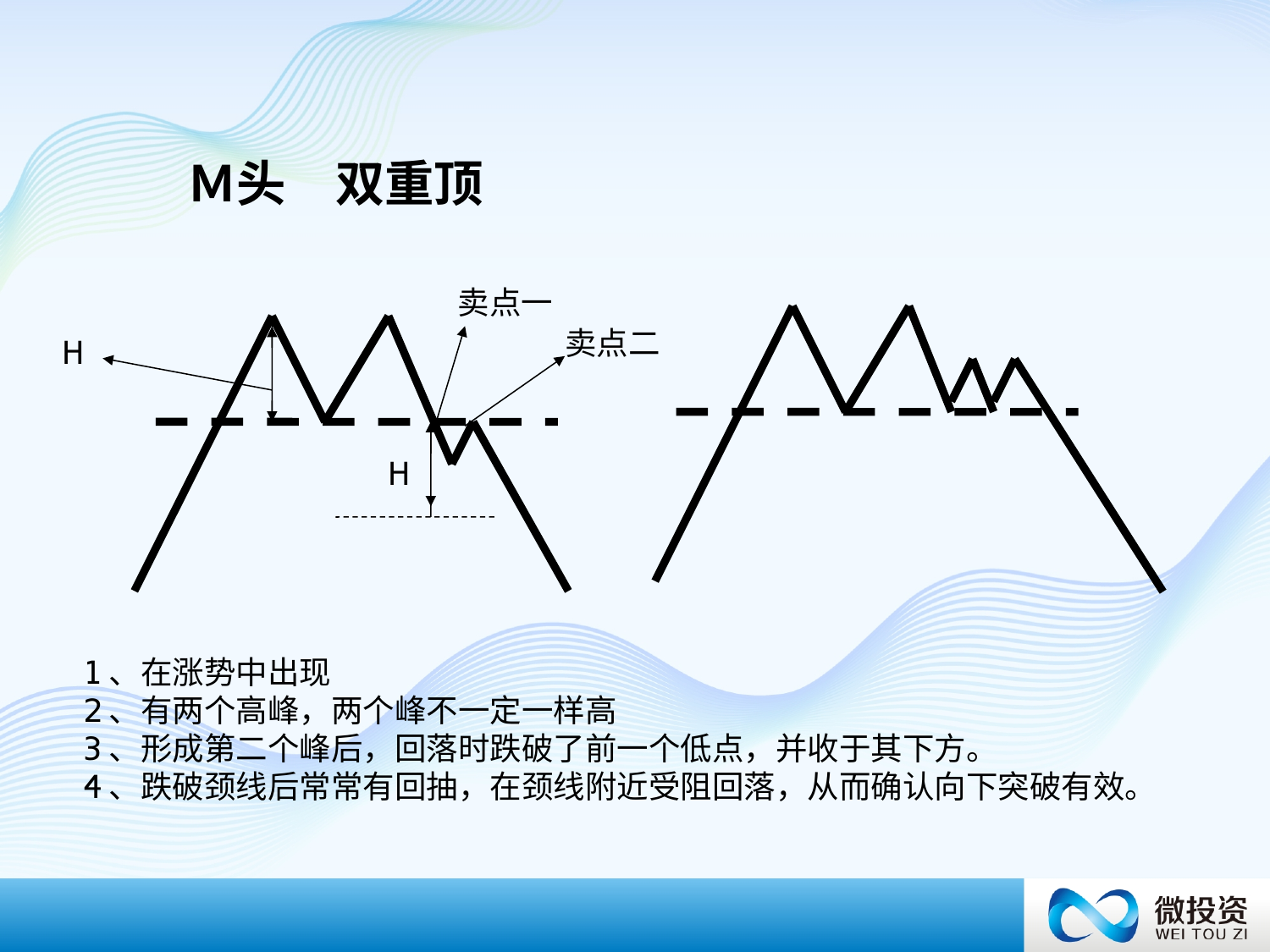

Ｍ头　双重顶
卖点一

卖点二

H

H

1、在涨势中出现
2、有两个高峰，两个峰不一定一样高
3、形成第二个峰后，回落时跌破了前一个低点，并收于其下方。
4、跌破颈线后常常有回抽，在颈线附近受阻回落，从而确认向下突破有效。